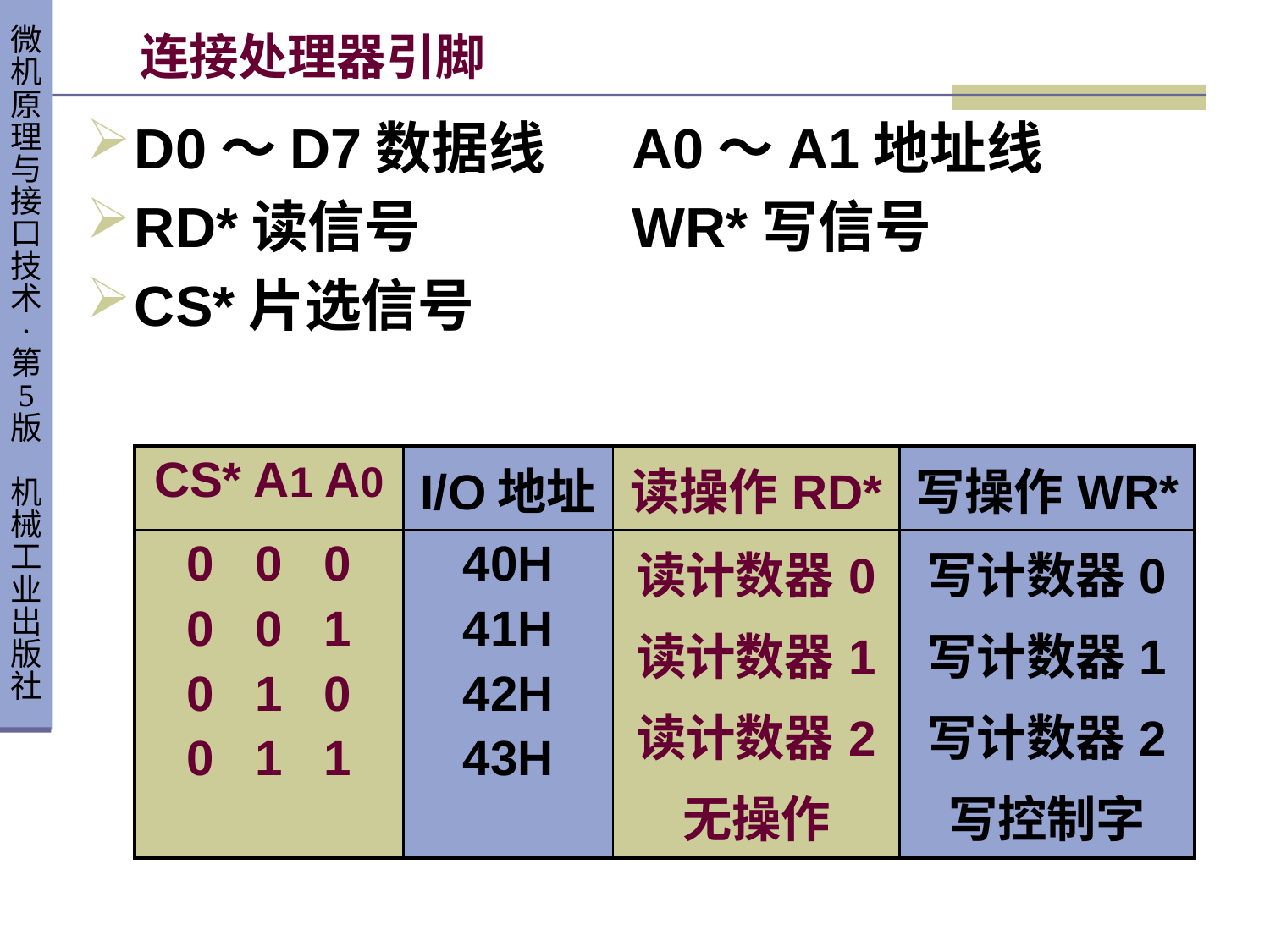

# 连接处理器引脚
D0～D7数据线	A0～A1地址线
RD*读信号	WR*写信号
CS*片选信号
| CS\* A1 A0 | I/O地址 | 读操作RD\* | 写操作WR\* |
| --- | --- | --- | --- |
| 0 0 0 0 0 1 0 1 0 0 1 1 | 40H 41H 42H 43H | 读计数器0 读计数器1 读计数器2 无操作 | 写计数器0 写计数器1 写计数器2 写控制字 |